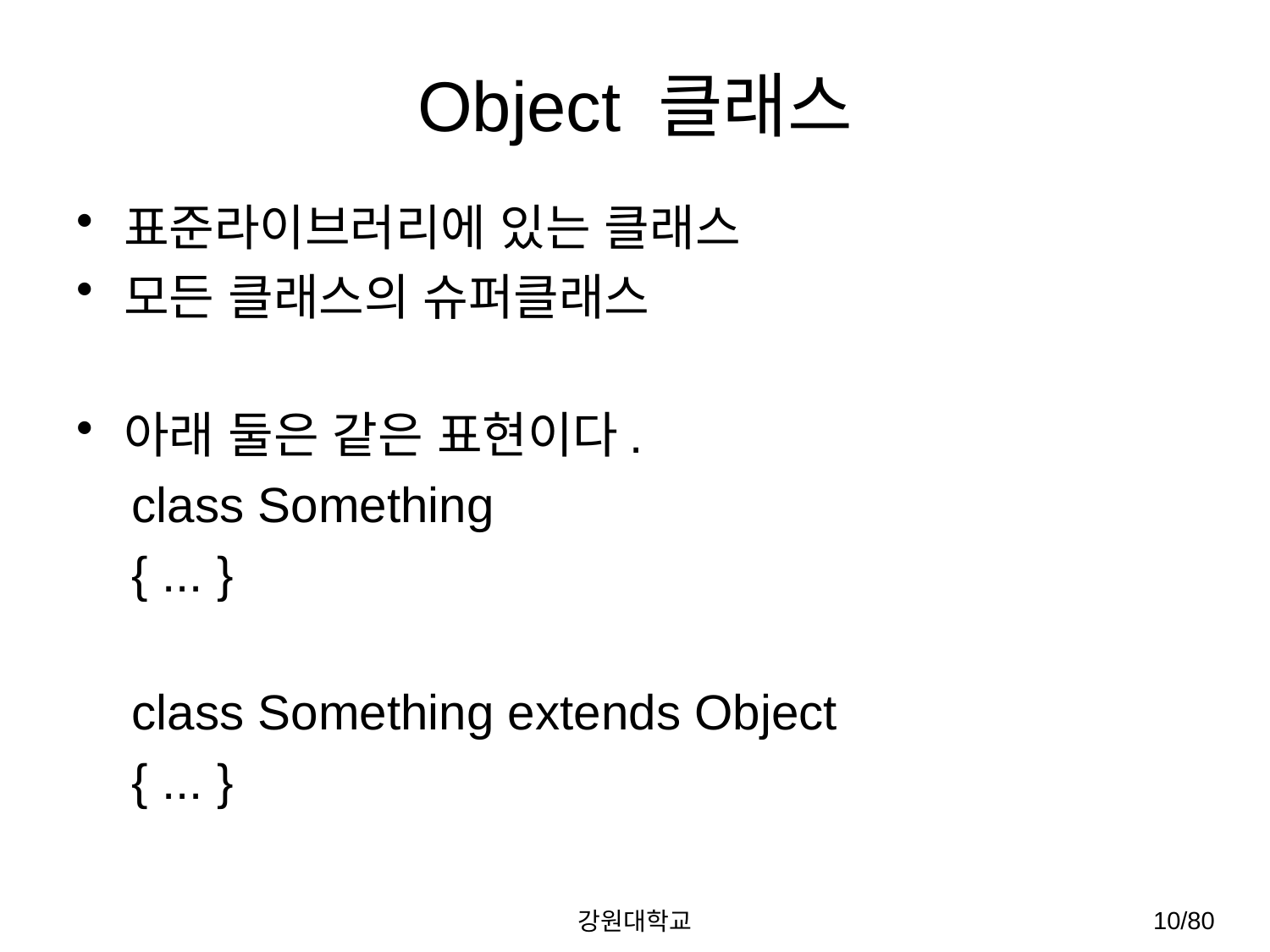

# Object 클래스
표준라이브러리에 있는 클래스
모든 클래스의 슈퍼클래스

아래 둘은 같은 표현이다.
class Something
{ ... }

class Something extends Object
{ ... }

강원대학교